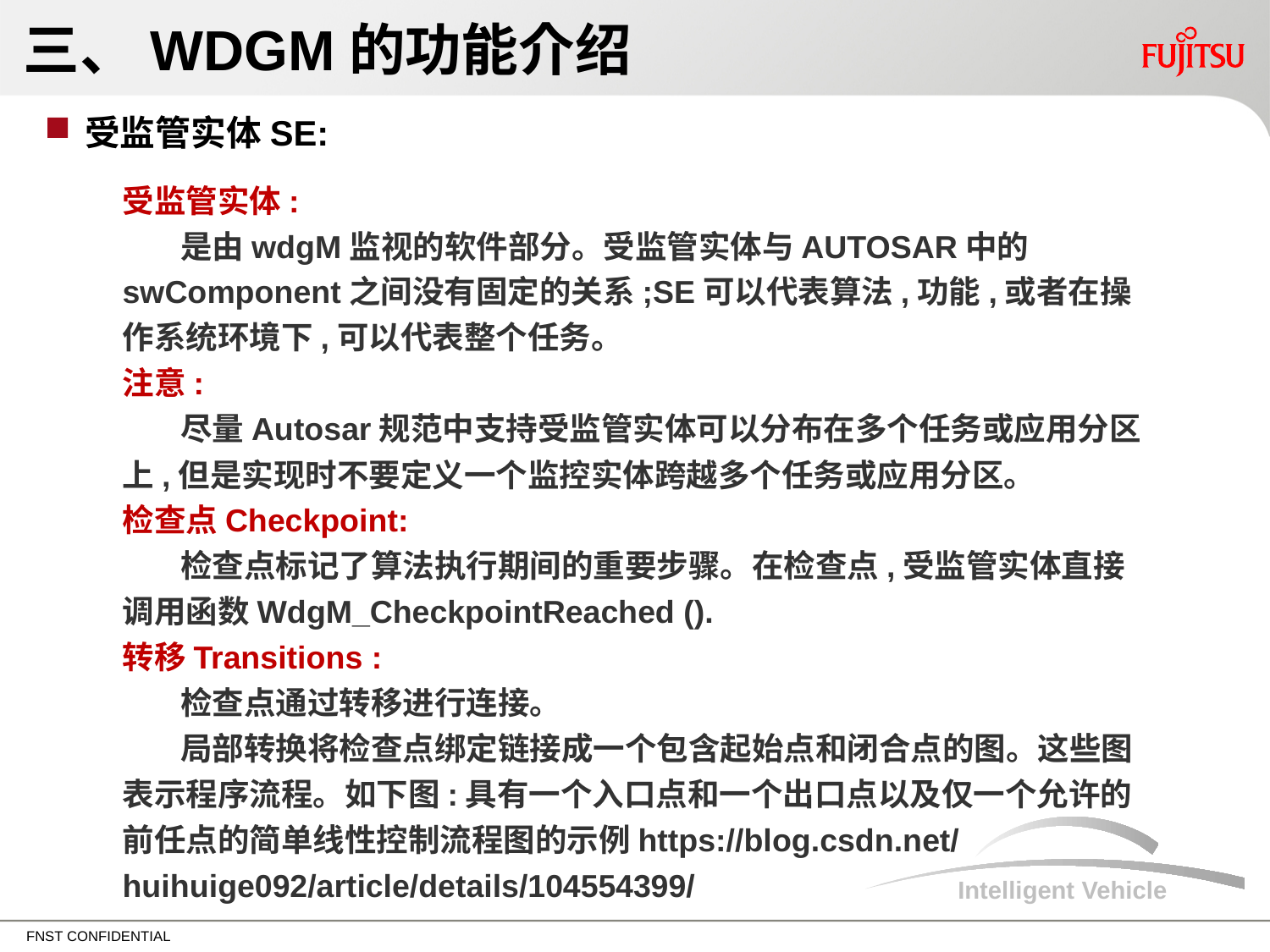

# 三、WDGM的功能介绍
受监管实体SE:
受监管实体:
       是由wdgM监视的软件部分。受监管实体与AUTOSAR中的swComponent之间没有固定的关系;SE可以代表算法,功能,或者在操作系统环境下,可以代表整个任务。
注意:
       尽量Autosar规范中支持受监管实体可以分布在多个任务或应用分区上,但是实现时不要定义一个监控实体跨越多个任务或应用分区。
检查点Checkpoint:
       检查点标记了算法执行期间的重要步骤。在检查点,受监管实体直接调用函数WdgM_CheckpointReached ().
转移Transitions :
       检查点通过转移进行连接。
       局部转换将检查点绑定链接成一个包含起始点和闭合点的图。这些图表示程序流程。如下图:具有一个入口点和一个出口点以及仅一个允许的前任点的简单线性控制流程图的示例https://blog.csdn.net/huihuige092/article/details/104554399/